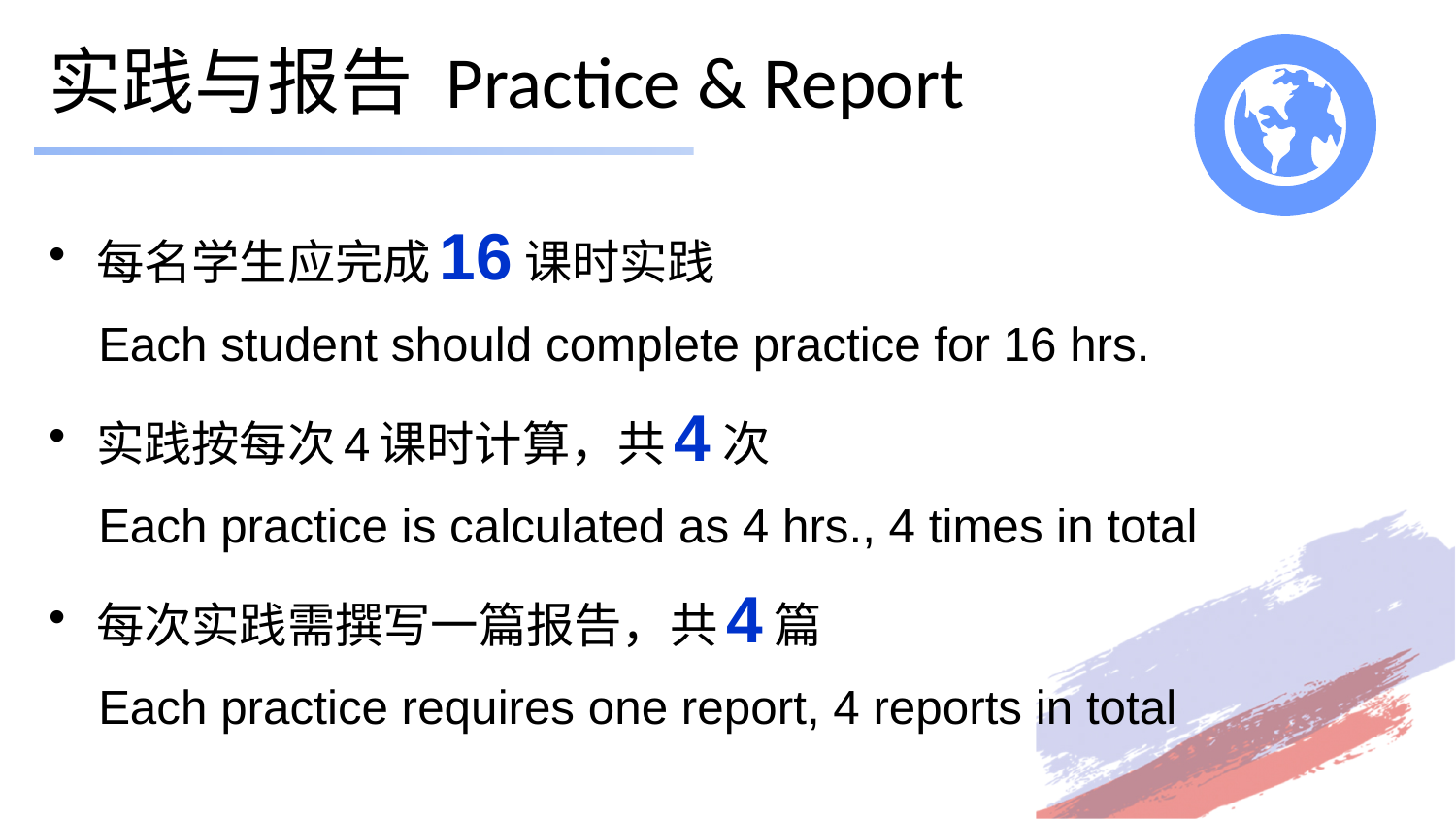

# 实践与报告 Practice & Report

每名学生应完成16课时实践
Each student should complete practice for 16 hrs.
实践按每次4课时计算，共4次
Each practice is calculated as 4 hrs., 4 times in total
每次实践需撰写一篇报告，共4篇
Each practice requires one report, 4 reports in total